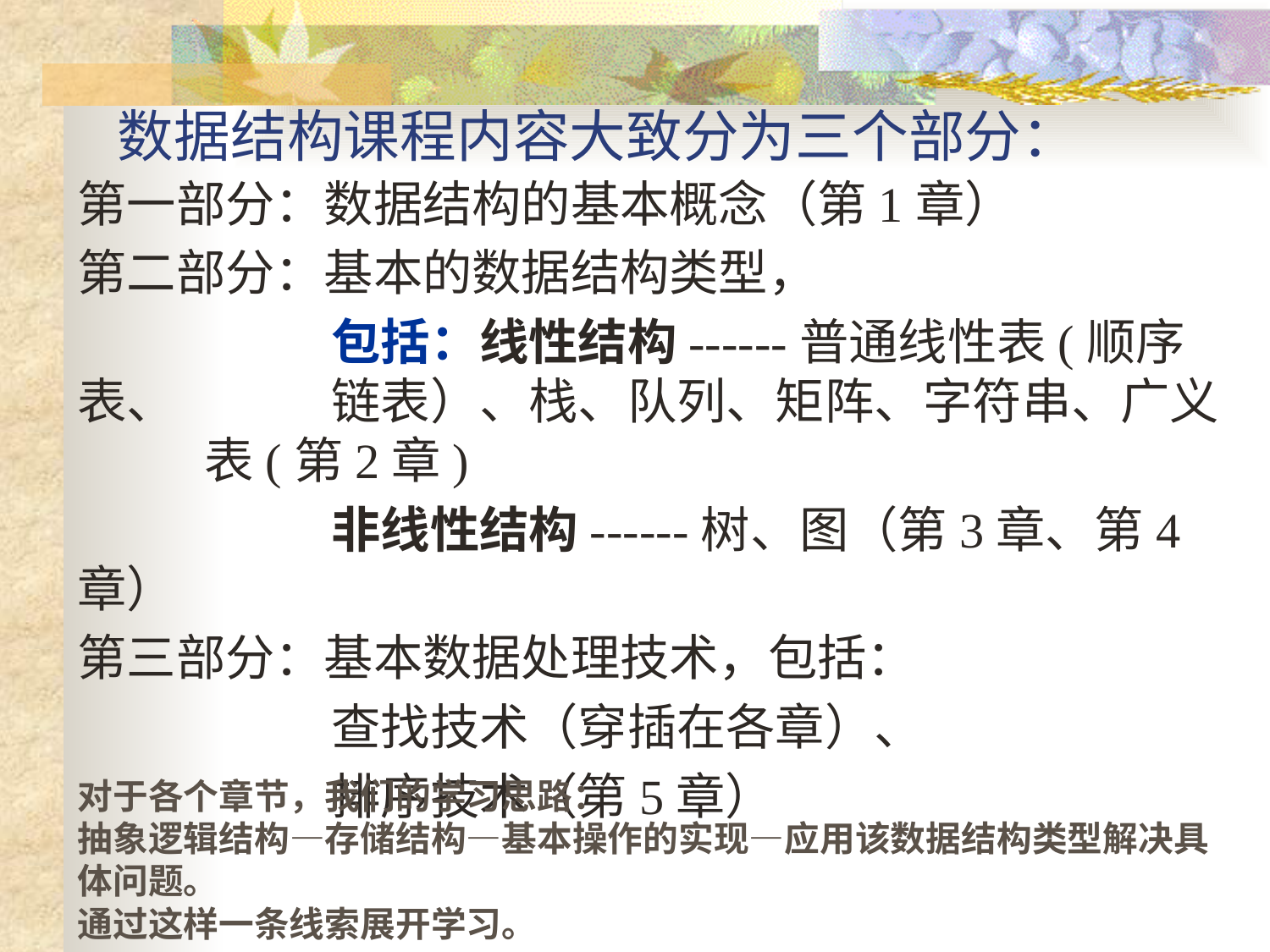

# 数据结构课程内容大致分为三个部分：
第一部分：数据结构的基本概念（第1章）
第二部分：基本的数据结构类型，
		包括：线性结构------普通线性表(顺序表、		链表）、栈、队列、矩阵、字符串、广义		表(第2章)
		非线性结构------树、图（第3章、第4章）
第三部分：基本数据处理技术，包括：
		查找技术（穿插在各章）、
		排序技术（第5章）
对于各个章节，我们的学习思路：
抽象逻辑结构—存储结构—基本操作的实现—应用该数据结构类型解决具体问题。
通过这样一条线索展开学习。